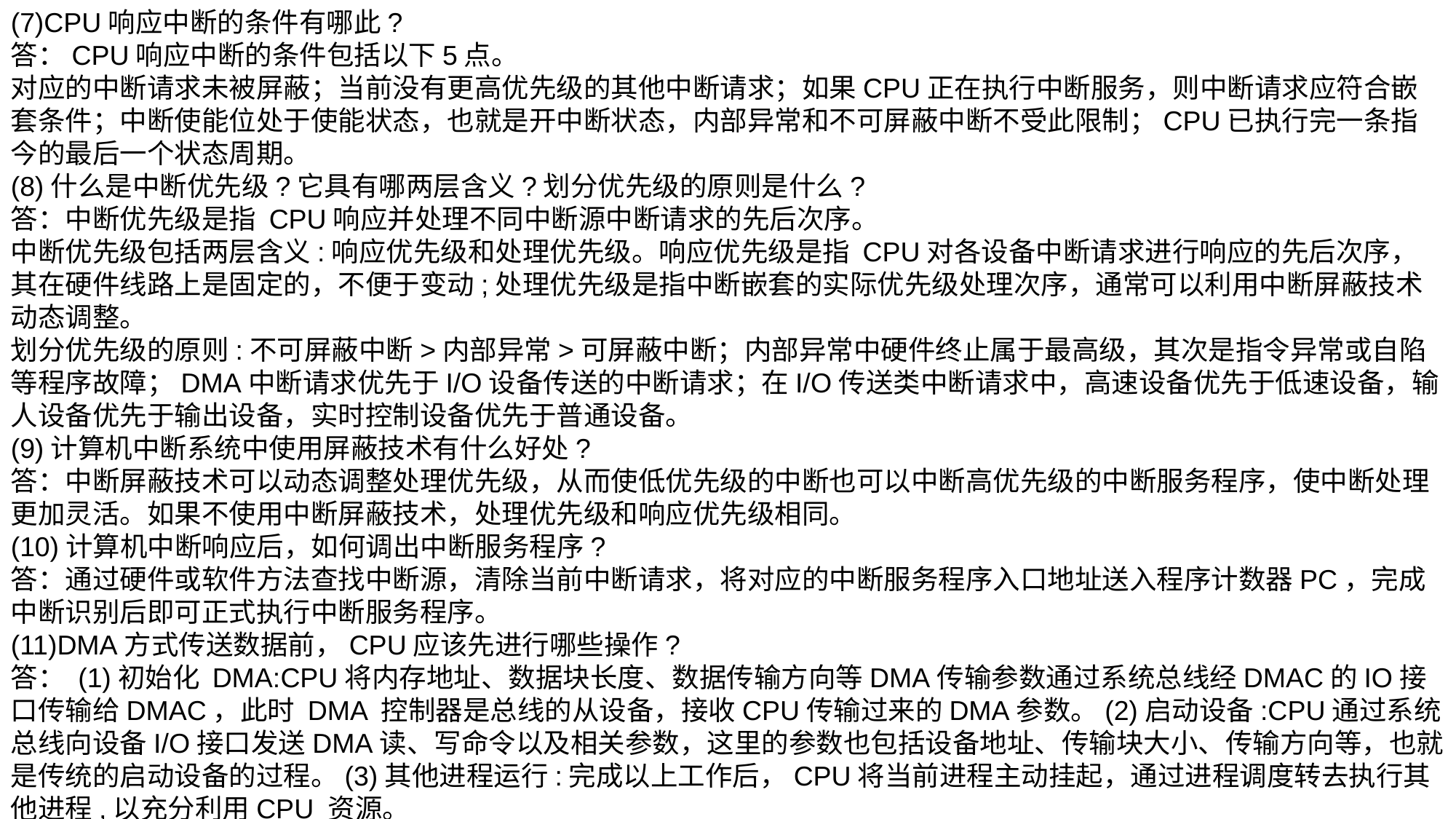

(7)CPU响应中断的条件有哪此?
答：CPU响应中断的条件包括以下5点。
对应的中断请求未被屏蔽；当前没有更高优先级的其他中断请求；如果CPU正在执行中断服务，则中断请求应符合嵌套条件；中断使能位处于使能状态，也就是开中断状态，内部异常和不可屏蔽中断不受此限制；CPU已执行完一条指今的最后一个状态周期。
(8)什么是中断优先级?它具有哪两层含义?划分优先级的原则是什么?
答：中断优先级是指 CPU响应并处理不同中断源中断请求的先后次序。
中断优先级包括两层含义:响应优先级和处理优先级。响应优先级是指 CPU对各设备中断请求进行响应的先后次序，其在硬件线路上是固定的，不便于变动;处理优先级是指中断嵌套的实际优先级处理次序，通常可以利用中断屏蔽技术动态调整。
划分优先级的原则:不可屏蔽中断>内部异常>可屏蔽中断；内部异常中硬件终止属于最高级，其次是指令异常或自陷等程序故障；DMA中断请求优先于I/O设备传送的中断请求；在I/O传送类中断请求中，高速设备优先于低速设备，输人设备优先于输出设备，实时控制设备优先于普通设备。
(9)计算机中断系统中使用屏蔽技术有什么好处?
答：中断屏蔽技术可以动态调整处理优先级，从而使低优先级的中断也可以中断高优先级的中断服务程序，使中断处理更加灵活。如果不使用中断屏蔽技术，处理优先级和响应优先级相同。
(10)计算机中断响应后，如何调出中断服务程序?
答：通过硬件或软件方法查找中断源，清除当前中断请求，将对应的中断服务程序入口地址送入程序计数器PC，完成中断识别后即可正式执行中断服务程序。
(11)DMA方式传送数据前，CPU应该先进行哪些操作?
答： (1)初始化 DMA:CPU将内存地址、数据块长度、数据传输方向等DMA传输参数通过系统总线经DMAC的IO接口传输给DMAC，此时 DMA 控制器是总线的从设备，接收CPU传输过来的DMA参数。(2)启动设备:CPU通过系统总线向设备I/O接口发送DMA读、写命令以及相关参数，这里的参数也包括设备地址、传输块大小、传输方向等，也就是传统的启动设备的过程。(3)其他进程运行:完成以上工作后，CPU将当前进程主动挂起，通过进程调度转去执行其他进程,以充分利用CPU 资源。